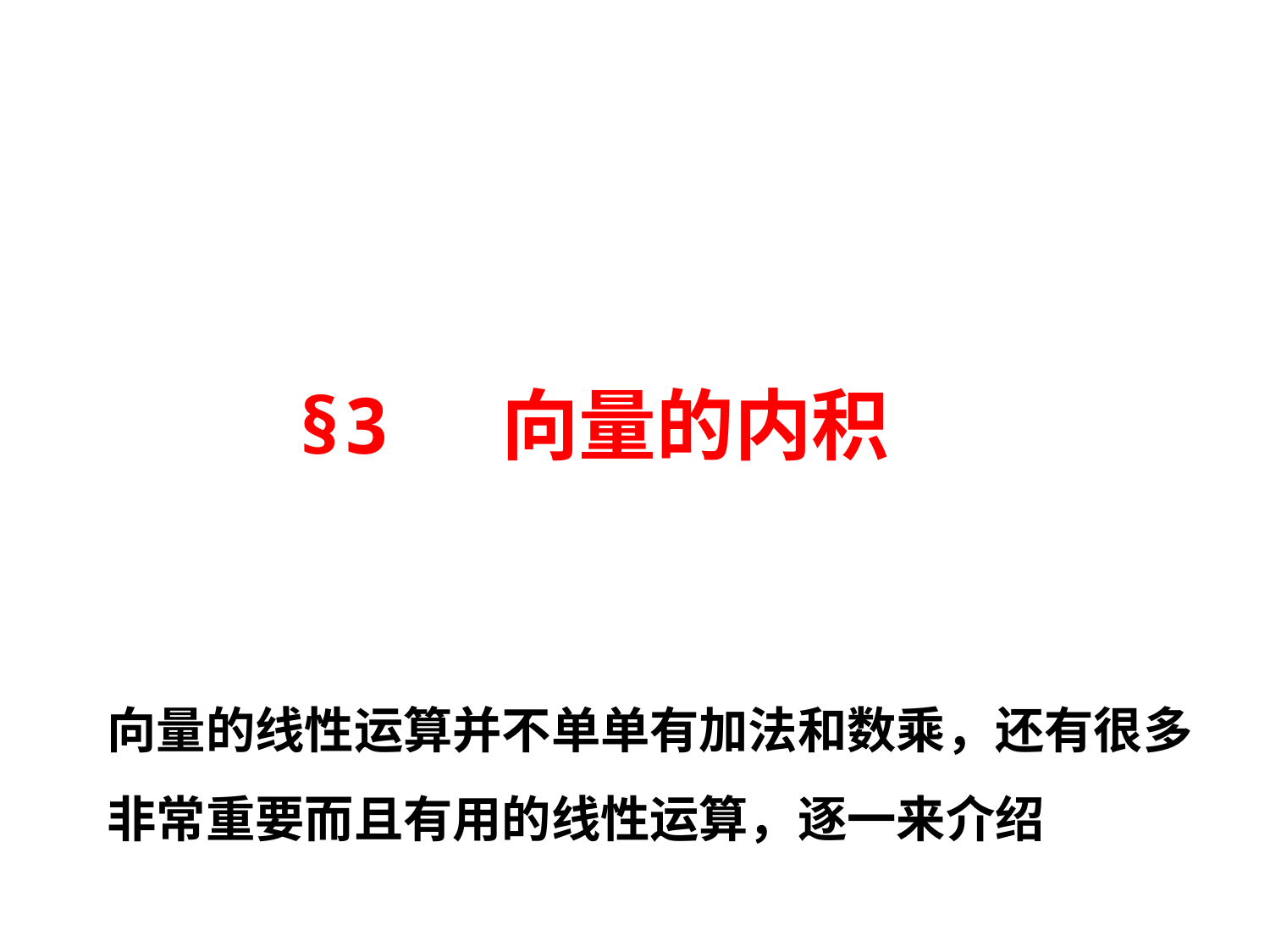

# §3  向量的内积
向量的线性运算并不单单有加法和数乘，还有很多非常重要而且有用的线性运算，逐一来介绍